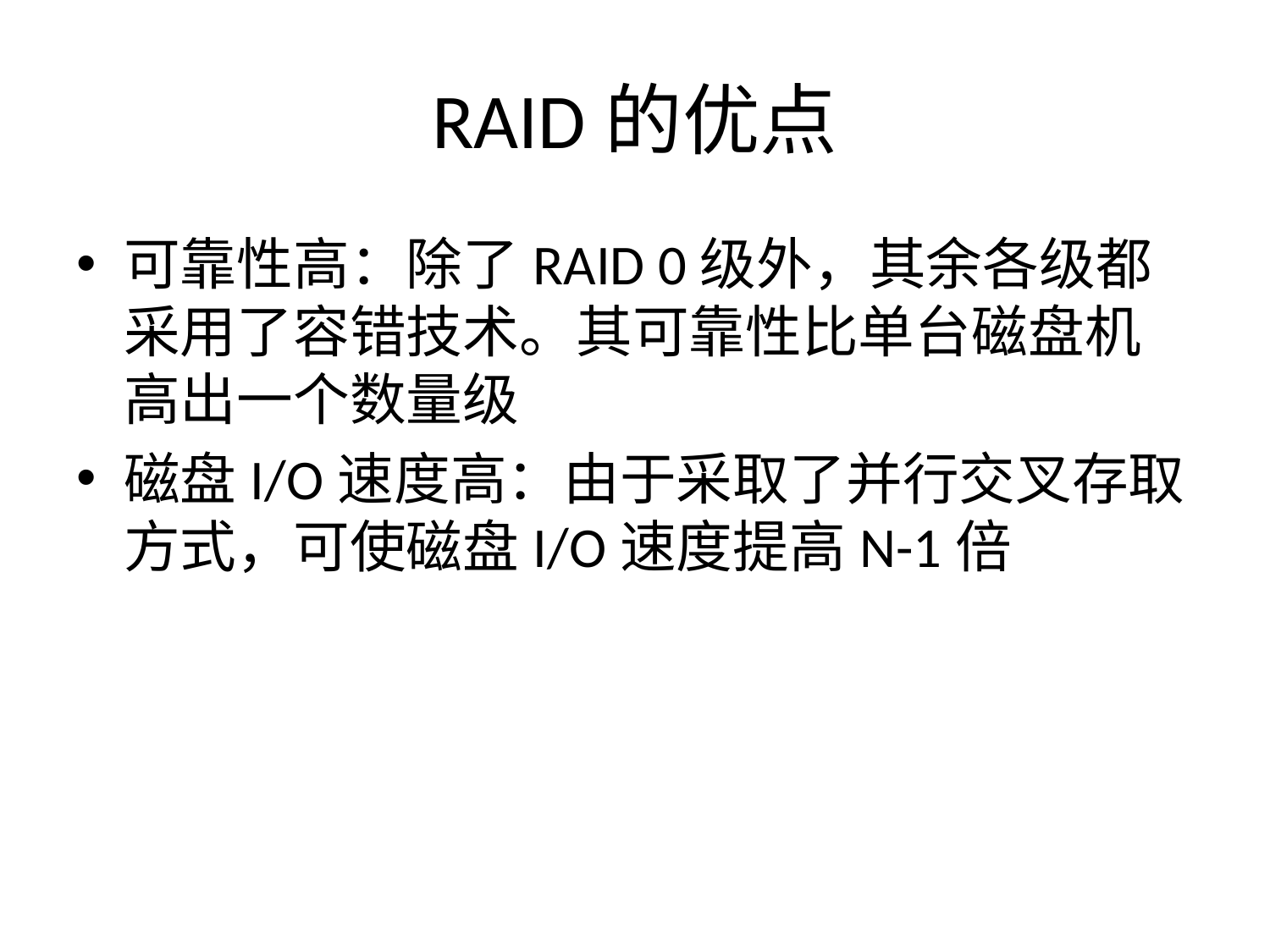

# RAID的优点
可靠性高：除了RAID 0级外，其余各级都采用了容错技术。其可靠性比单台磁盘机高出一个数量级
磁盘I/O速度高：由于采取了并行交叉存取方式，可使磁盘I/O速度提高N-1倍